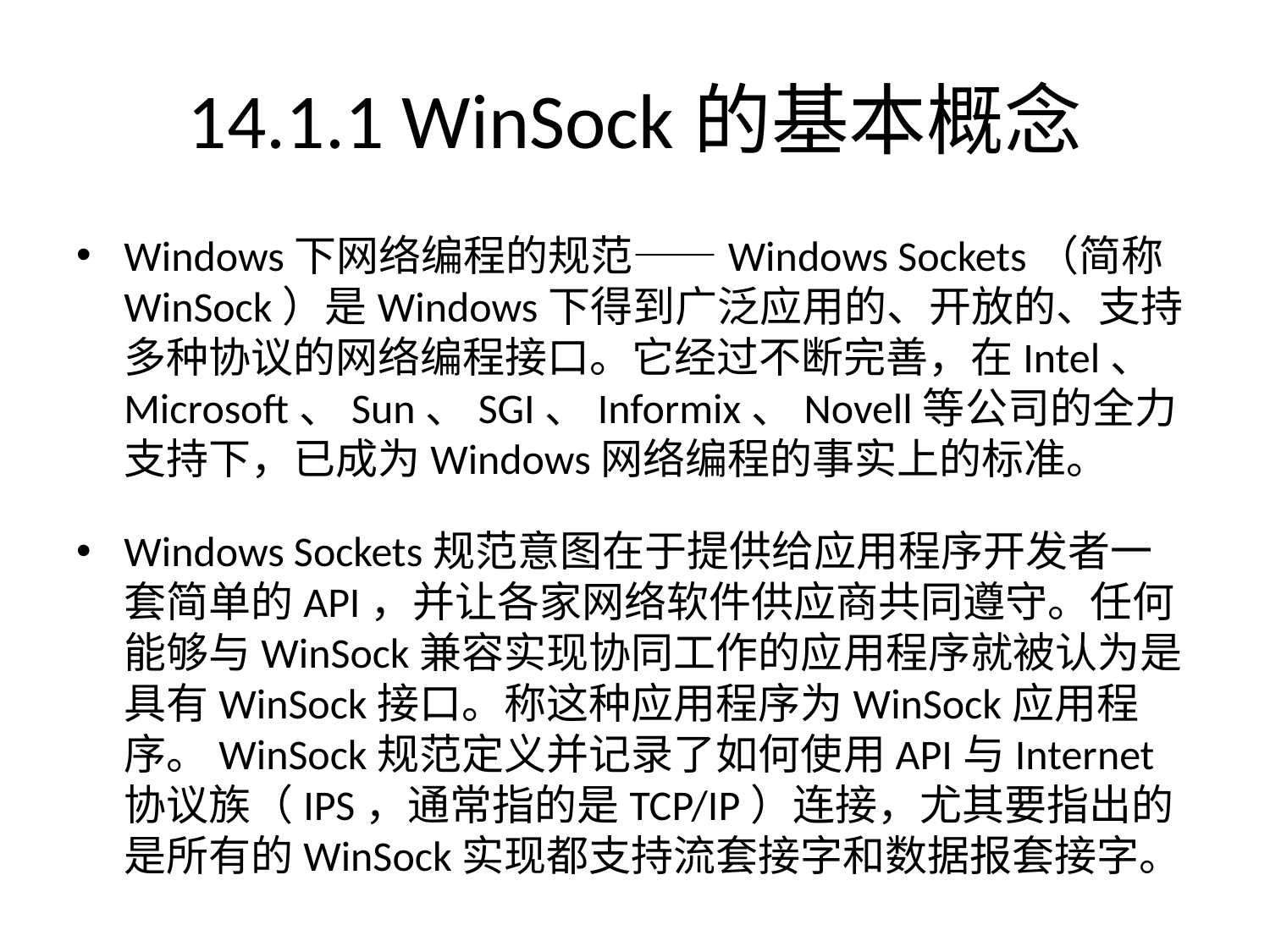

# 14.1.1 WinSock的基本概念
Windows下网络编程的规范——Windows Sockets（简称WinSock）是Windows下得到广泛应用的、开放的、支持多种协议的网络编程接口。它经过不断完善，在Intel、Microsoft、Sun、SGI、Informix、Novell等公司的全力支持下，已成为Windows网络编程的事实上的标准。
Windows Sockets规范意图在于提供给应用程序开发者一套简单的API，并让各家网络软件供应商共同遵守。任何能够与WinSock兼容实现协同工作的应用程序就被认为是具有WinSock接口。称这种应用程序为WinSock应用程序。WinSock规范定义并记录了如何使用API与Internet协议族（IPS，通常指的是TCP/IP）连接，尤其要指出的是所有的WinSock实现都支持流套接字和数据报套接字。